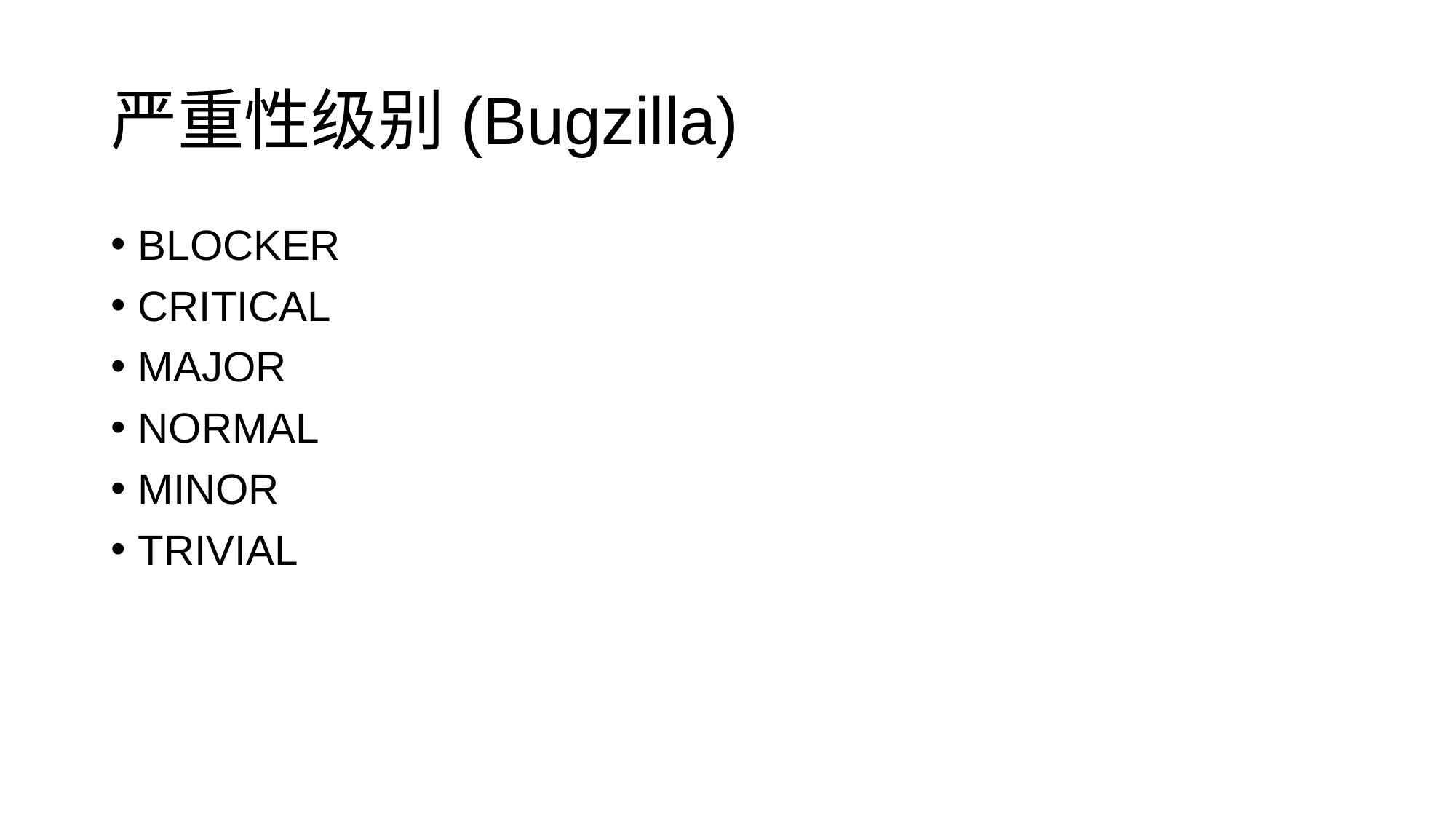

# 严重性级别(Bugzilla)
BLOCKER
CRITICAL
MAJOR
NORMAL
MINOR
TRIVIAL